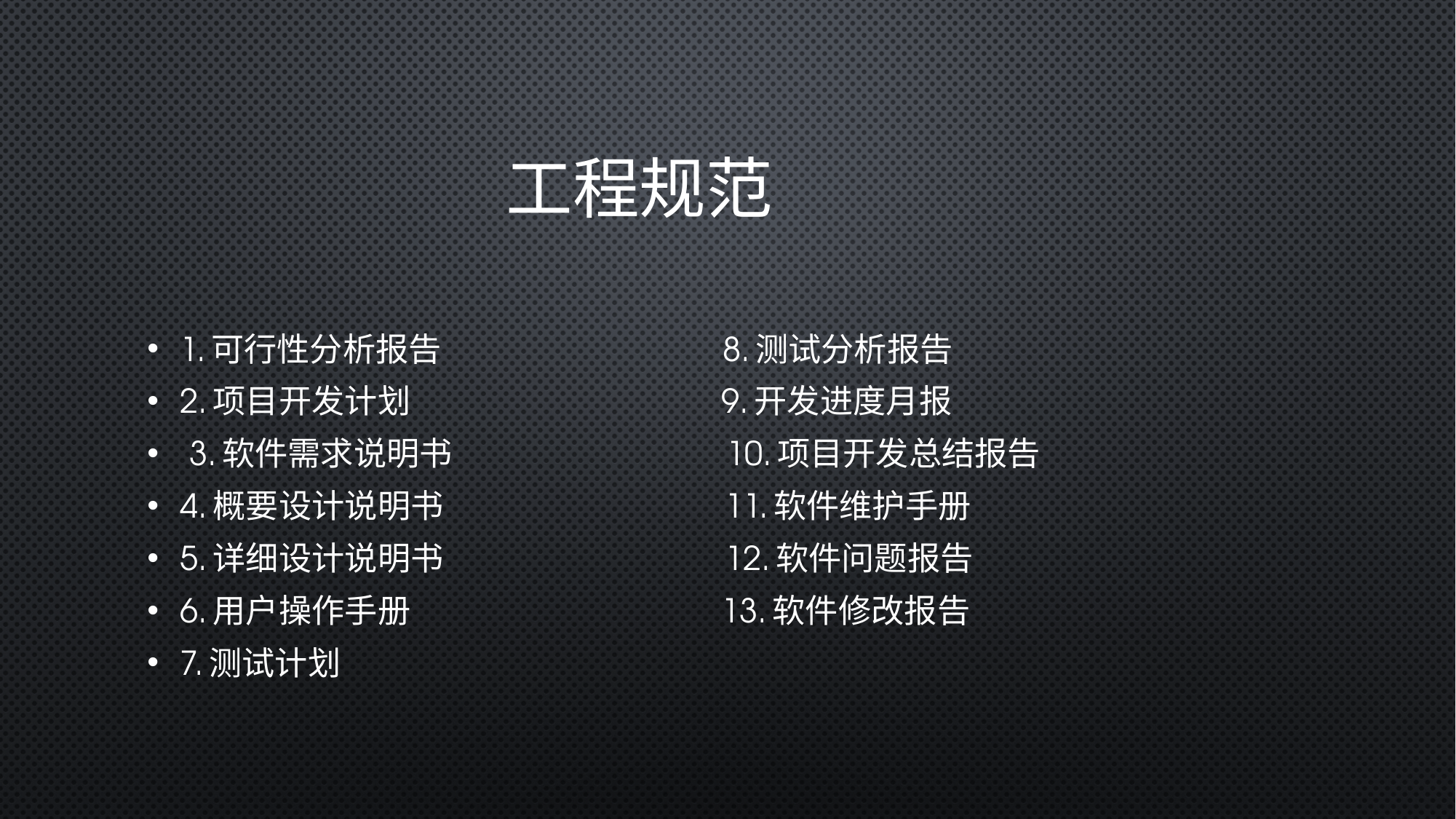

# 工程规范
1.可行性分析报告                                     8.测试分析报告
2.项目开发计划                                         9.开发进度月报
 3.软件需求说明书                                    10.项目开发总结报告
4.概要设计说明书                                     11.软件维护手册
5.详细设计说明书                                     12.软件问题报告
6.用户操作手册                                         13.软件修改报告
7.测试计划